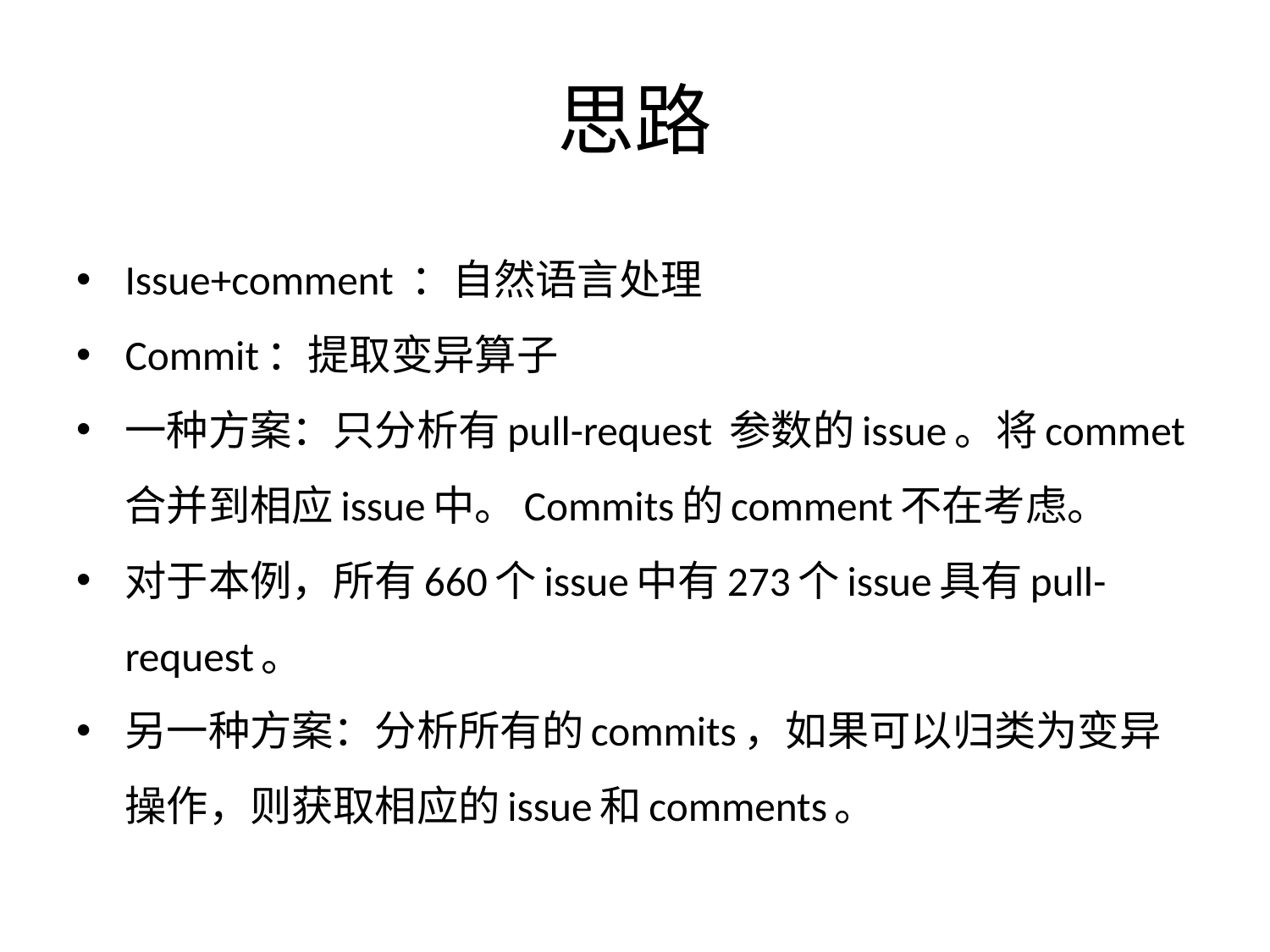

# 思路
Issue+comment ：自然语言处理
Commit：提取变异算子
一种方案：只分析有pull-request 参数的issue。将commet合并到相应issue中。Commits的comment不在考虑。
对于本例，所有660个issue中有273个issue具有pull-request。
另一种方案：分析所有的commits，如果可以归类为变异操作，则获取相应的issue和comments。